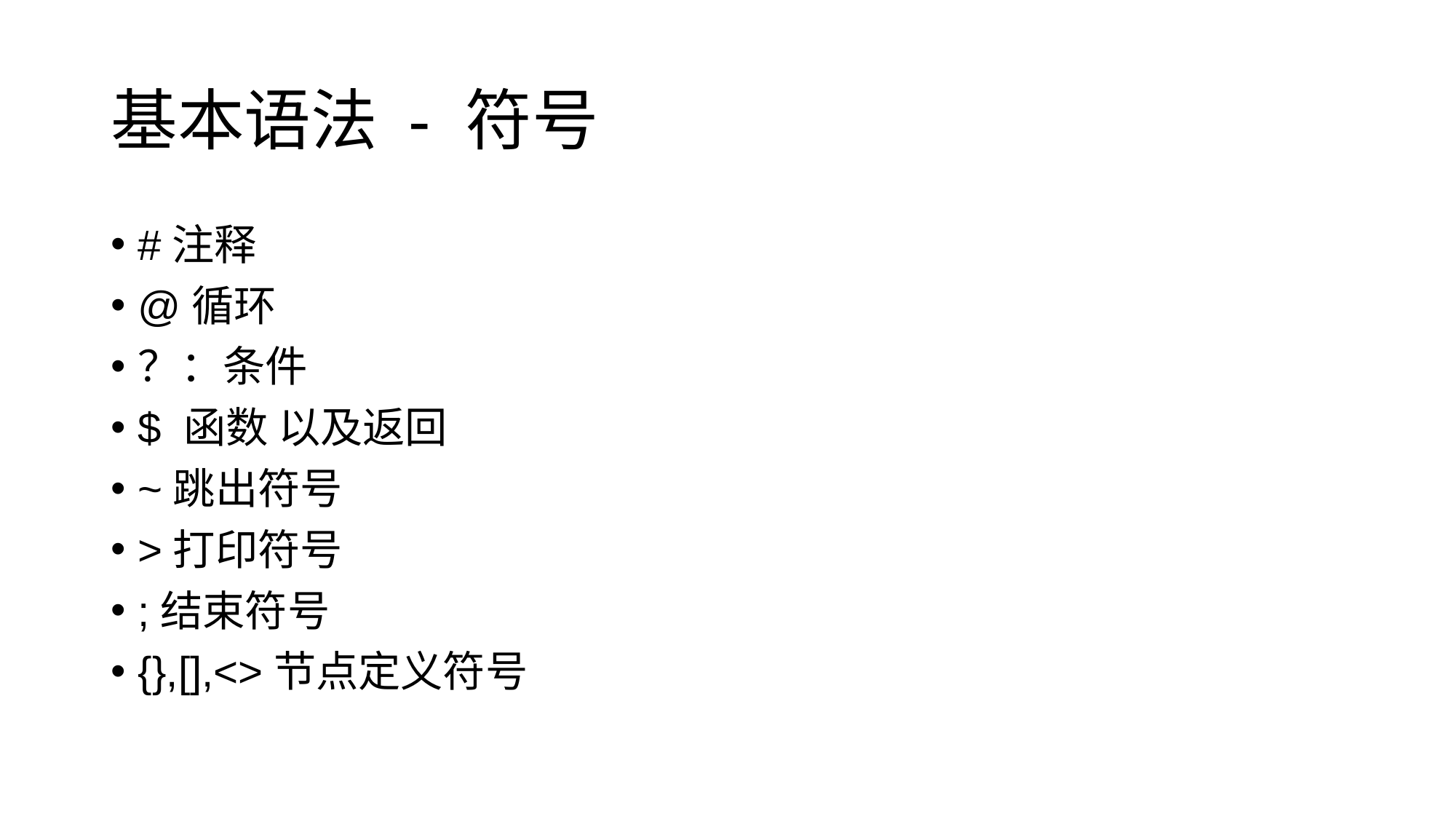

# 基本语法 - 符号
#注释
@循环
？：条件
$ 函数 以及返回
~跳出符号
>打印符号
;结束符号
{},[],<>节点定义符号